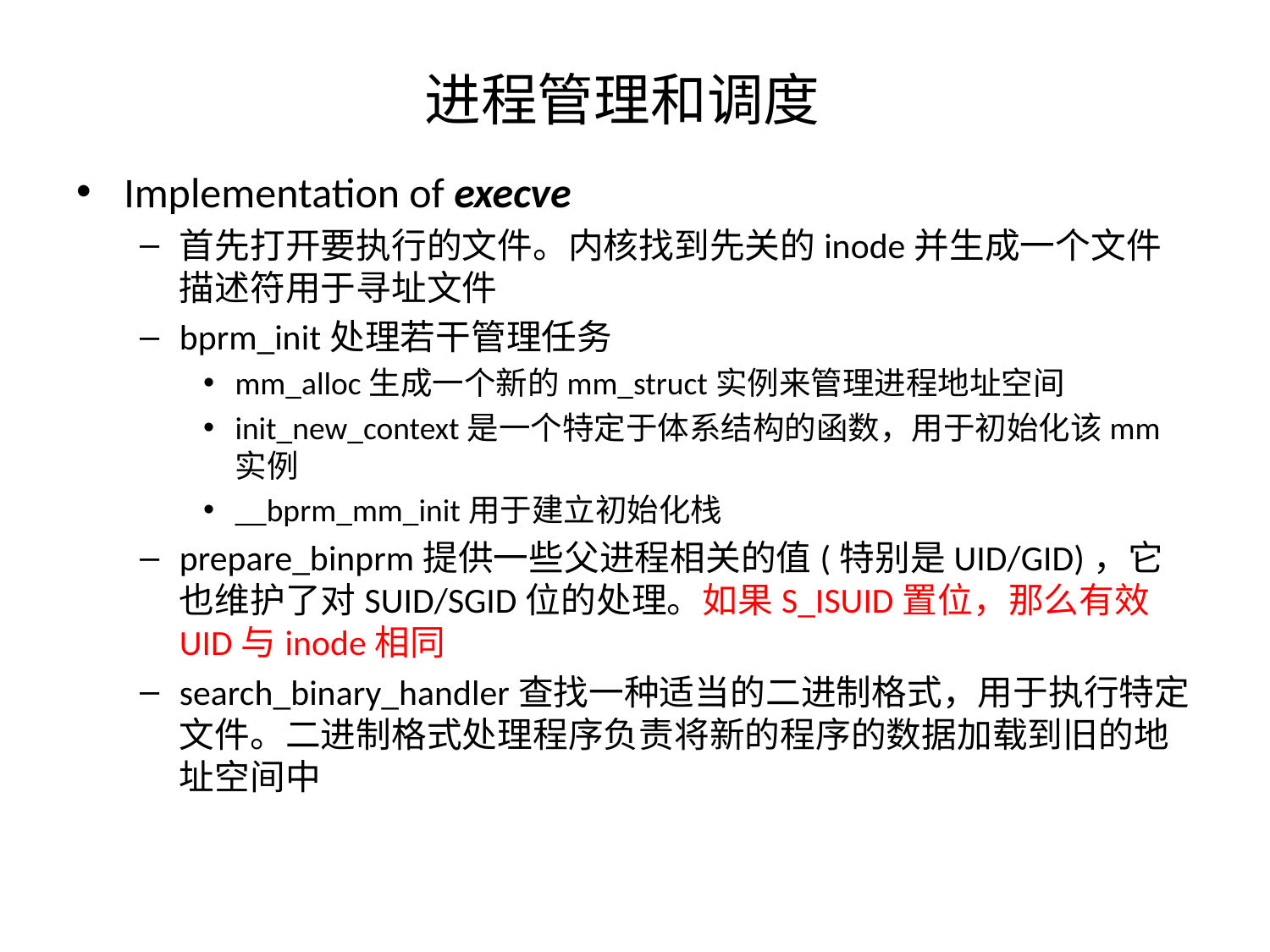

# 进程管理和调度
Implementation of execve
首先打开要执行的文件。内核找到先关的inode并生成一个文件描述符用于寻址文件
bprm_init处理若干管理任务
mm_alloc生成一个新的mm_struct实例来管理进程地址空间
init_new_context是一个特定于体系结构的函数，用于初始化该mm实例
__bprm_mm_init用于建立初始化栈
prepare_binprm提供一些父进程相关的值(特别是UID/GID)，它也维护了对SUID/SGID位的处理。如果S_ISUID置位，那么有效UID与inode相同
search_binary_handler查找一种适当的二进制格式，用于执行特定文件。二进制格式处理程序负责将新的程序的数据加载到旧的地址空间中